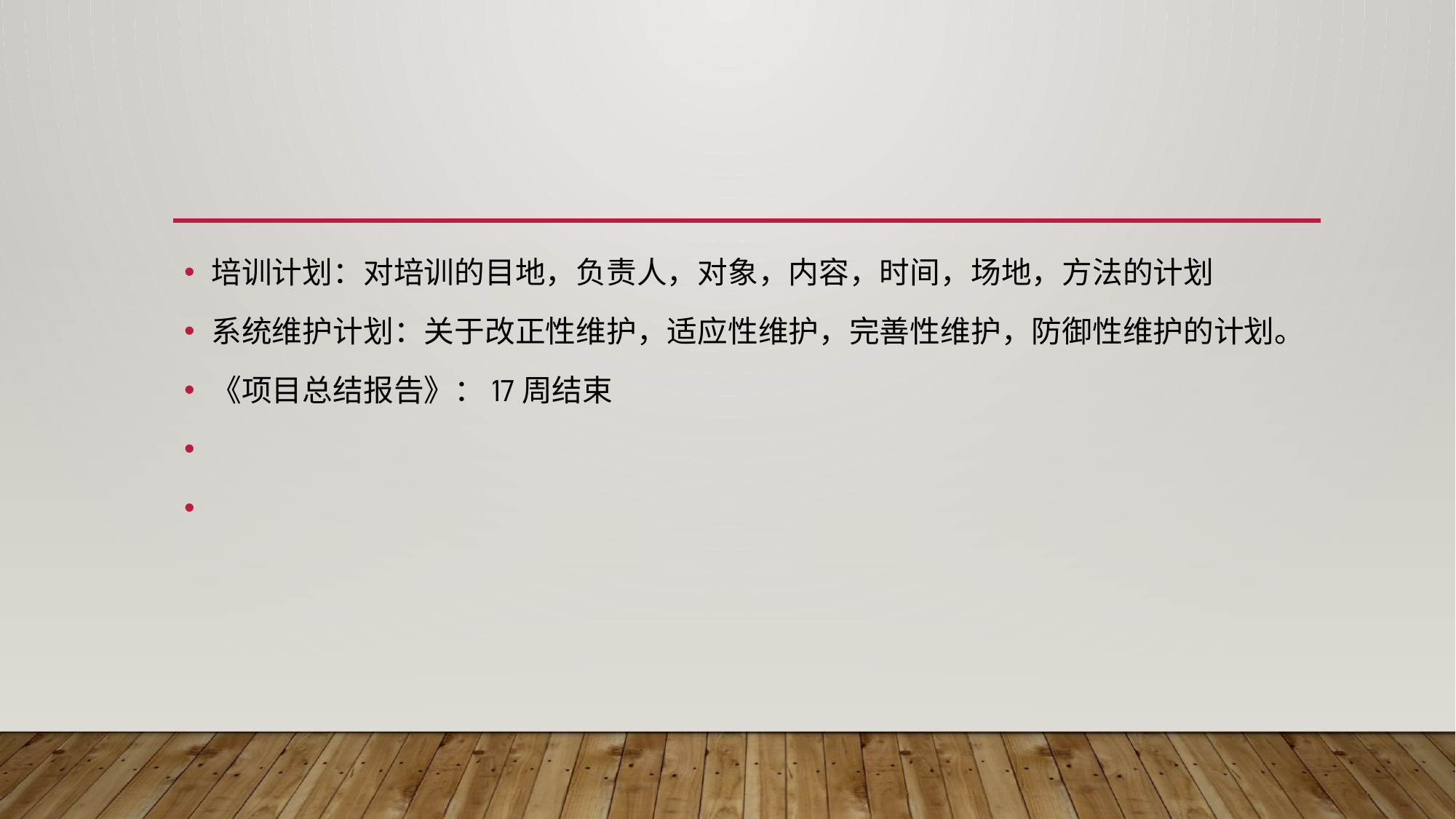

培训计划：对培训的目地，负责人，对象，内容，时间，场地，方法的计划
系统维护计划：关于改正性维护，适应性维护，完善性维护，防御性维护的计划。
《项目总结报告》：17周结束